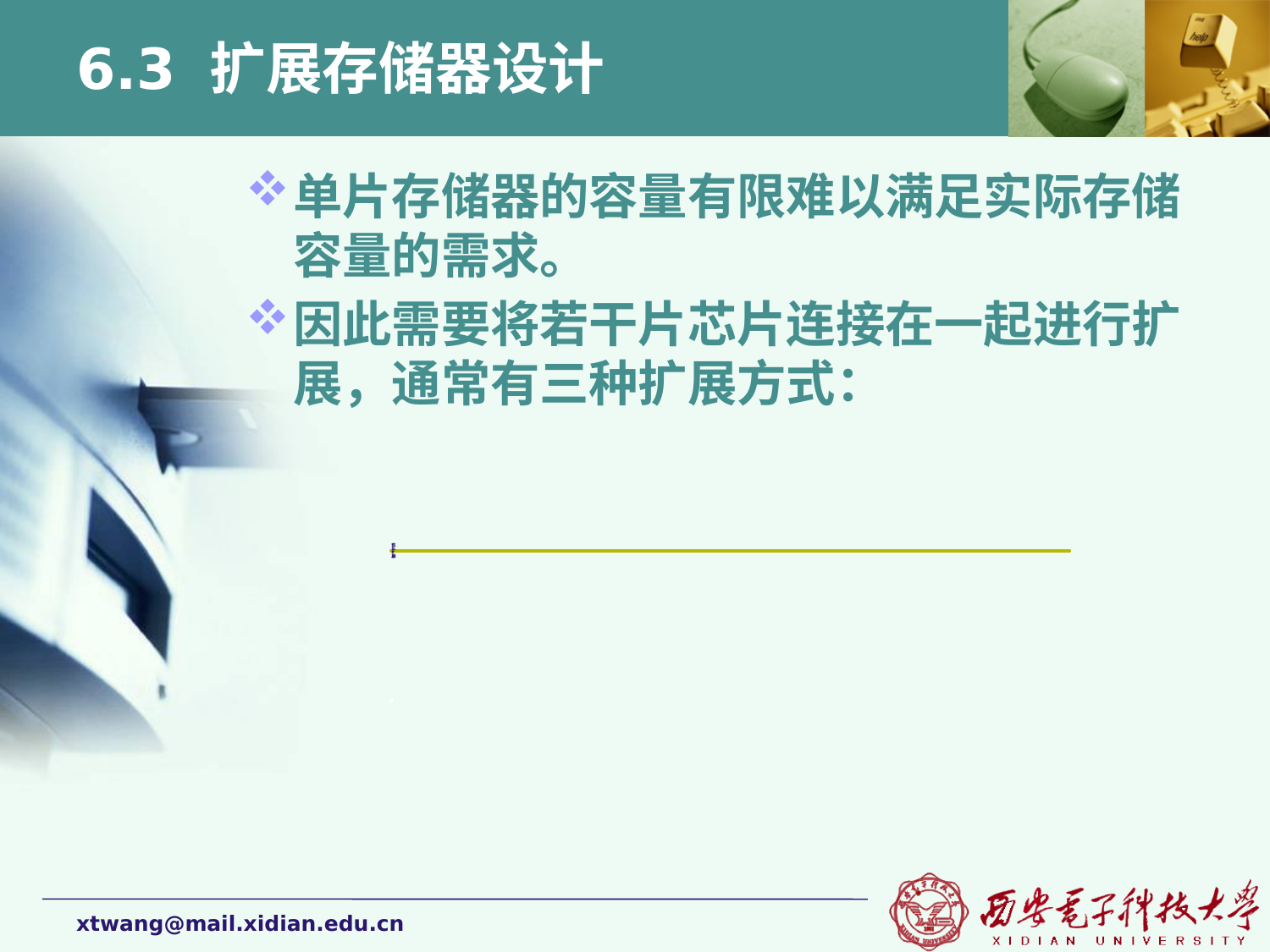

# 6.3 扩展存储器设计
单片存储器的容量有限难以满足实际存储容量的需求。
因此需要将若干片芯片连接在一起进行扩展，通常有三种扩展方式：

位扩展
xtwang@mail.xidian.edu.cn